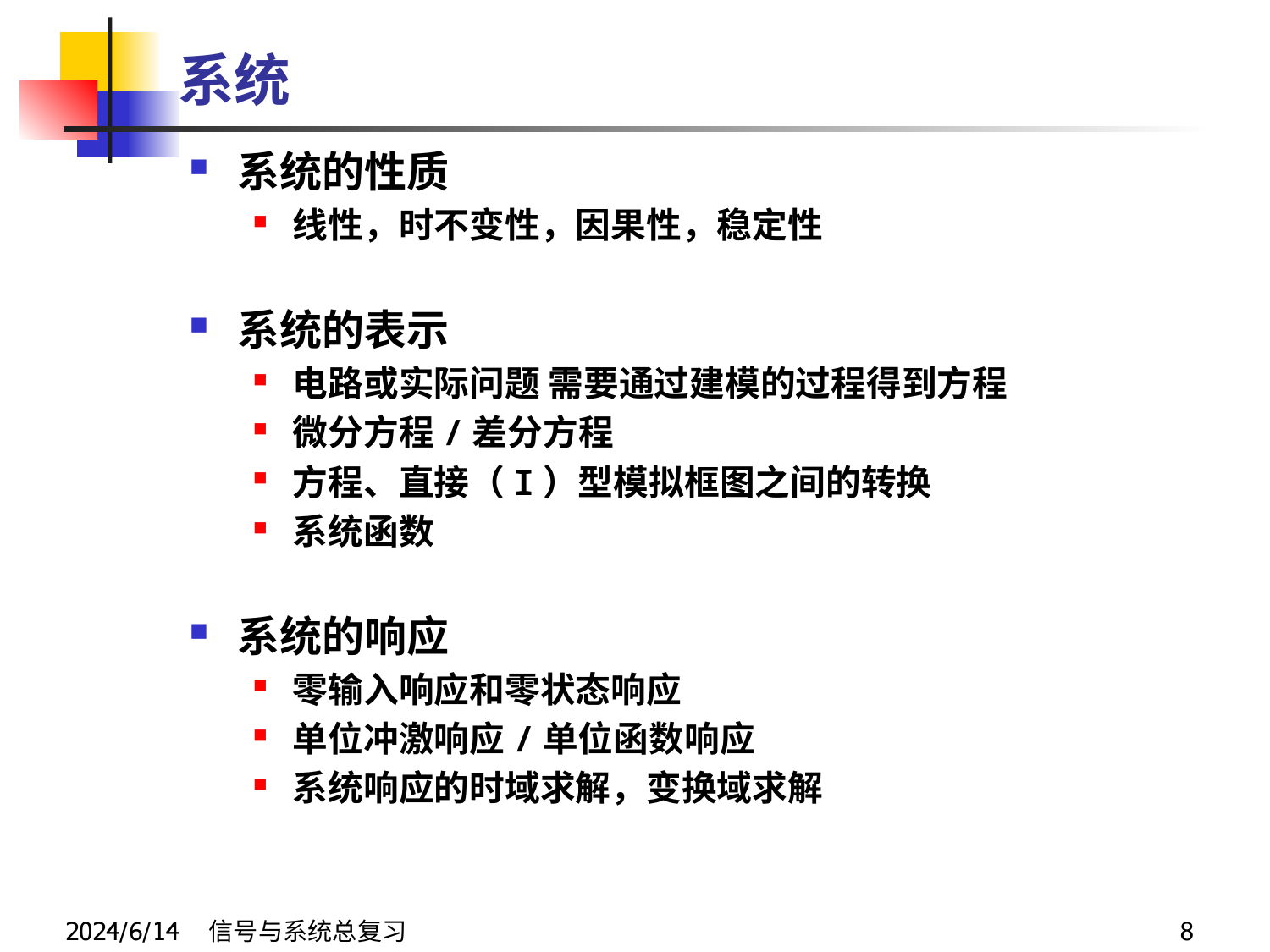

# 系统
系统的性质
线性，时不变性，因果性，稳定性

系统的表示
电路或实际问题 需要通过建模的过程得到方程
微分方程/差分方程
方程、直接（I）型模拟框图之间的转换
系统函数

系统的响应
零输入响应和零状态响应
单位冲激响应/单位函数响应
系统响应的时域求解，变换域求解
2024/6/14   信号与系统总复习
8